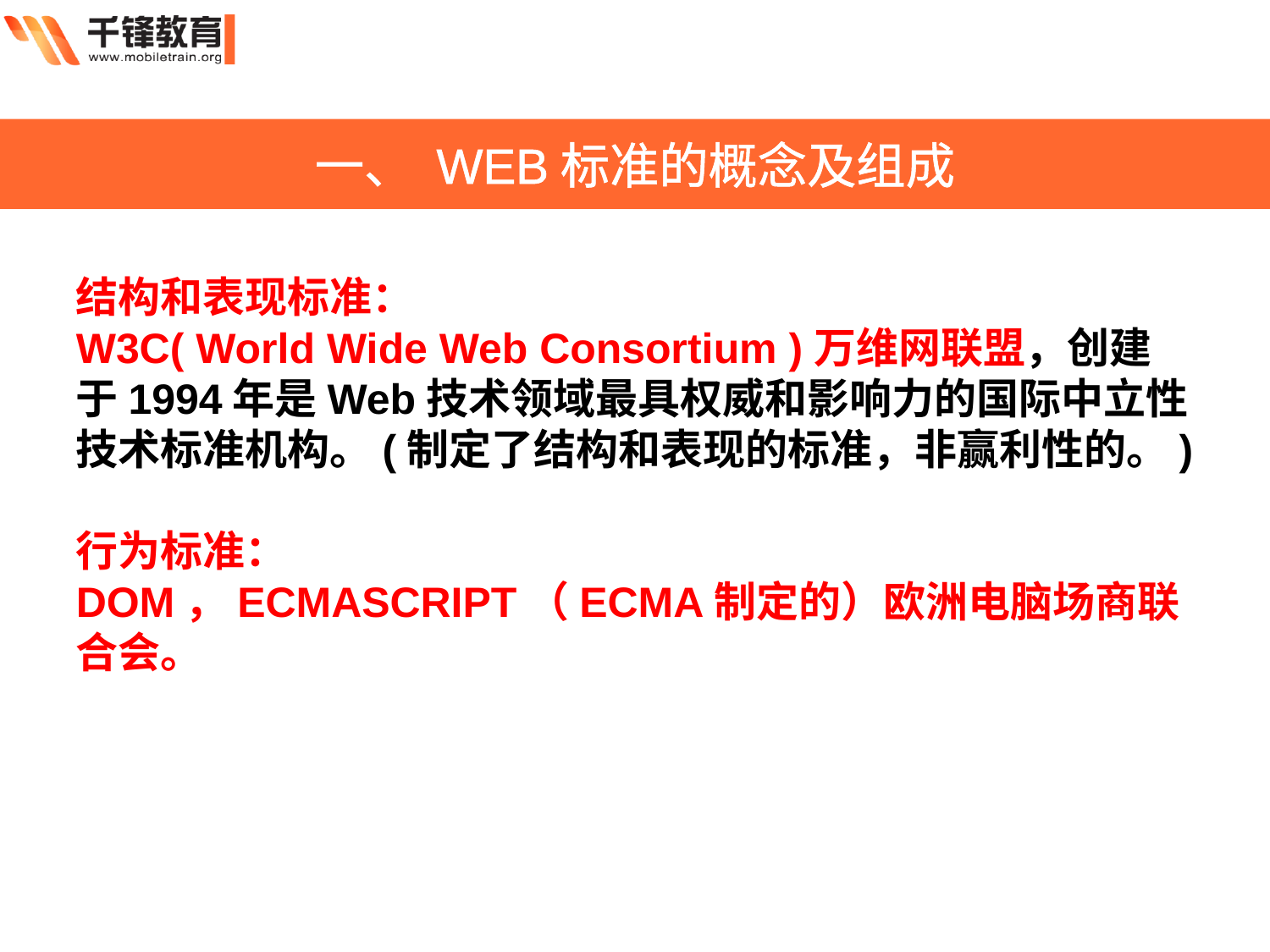

一、 WEB标准的概念及组成
结构和表现标准：
W3C( World Wide Web Consortium )万维网联盟，创建于1994年是Web技术领域最具权威和影响力的国际中立性技术标准机构。(制定了结构和表现的标准，非赢利性的。)

行为标准：
DOM，ECMASCRIPT（ECMA制定的）欧洲电脑场商联合会。